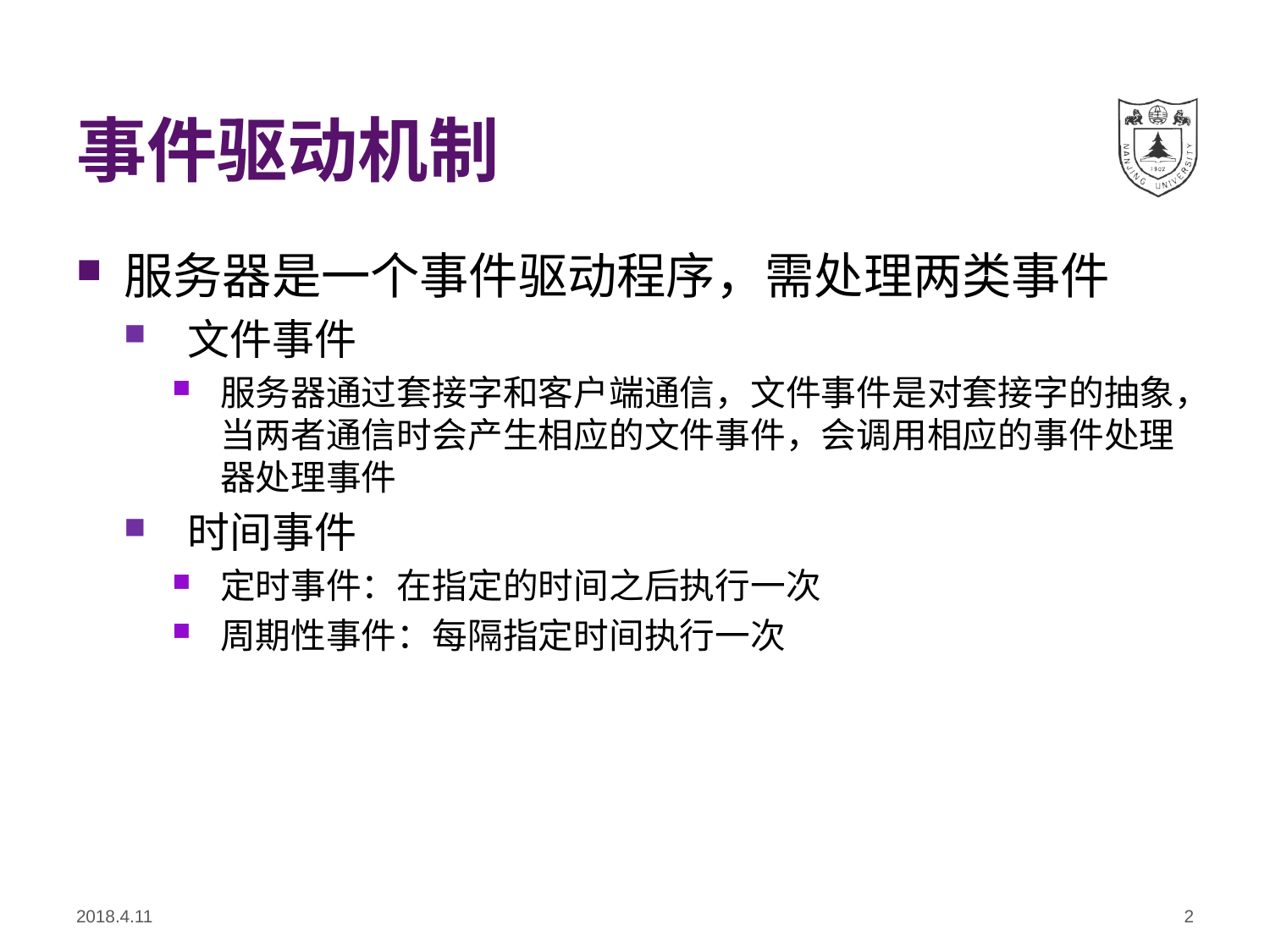

# 事件驱动机制
服务器是一个事件驱动程序，需处理两类事件
文件事件
服务器通过套接字和客户端通信，文件事件是对套接字的抽象，当两者通信时会产生相应的文件事件，会调用相应的事件处理器处理事件
时间事件
定时事件：在指定的时间之后执行一次
周期性事件：每隔指定时间执行一次
2018.4.11

2